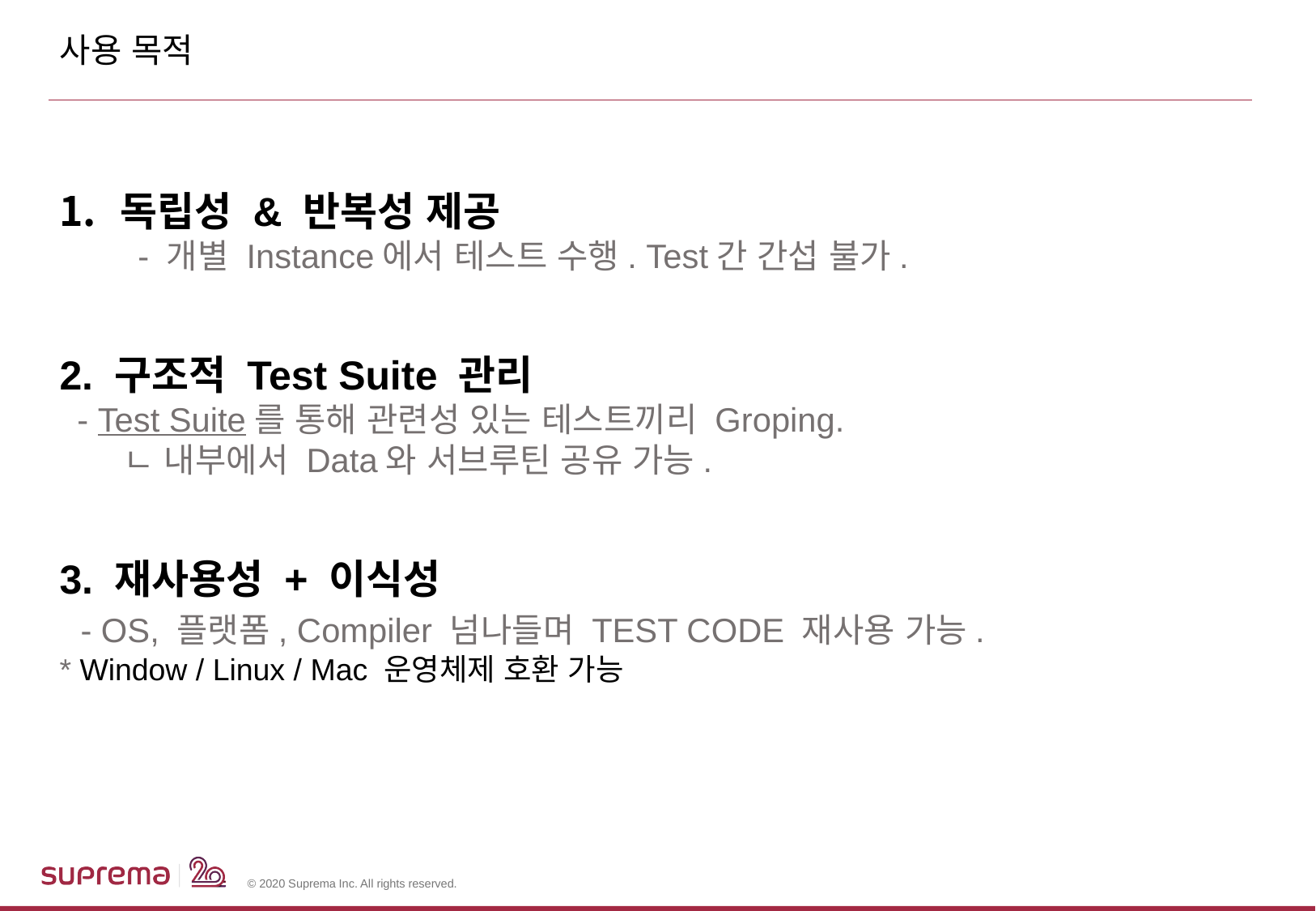

# 사용 목적

독립성 & 반복성 제공
 - 개별 Instance에서 테스트 수행. Test간 간섭 불가.

2. 구조적 Test Suite 관리
 - Test Suite를 통해 관련성 있는 테스트끼리 Groping.
      ㄴ 내부에서 Data와 서브루틴 공유 가능.

3. 재사용성 + 이식성
 - OS, 플랫폼, Compiler 넘나들며 TEST CODE 재사용 가능.
* Window / Linux / Mac 운영체제 호환 가능